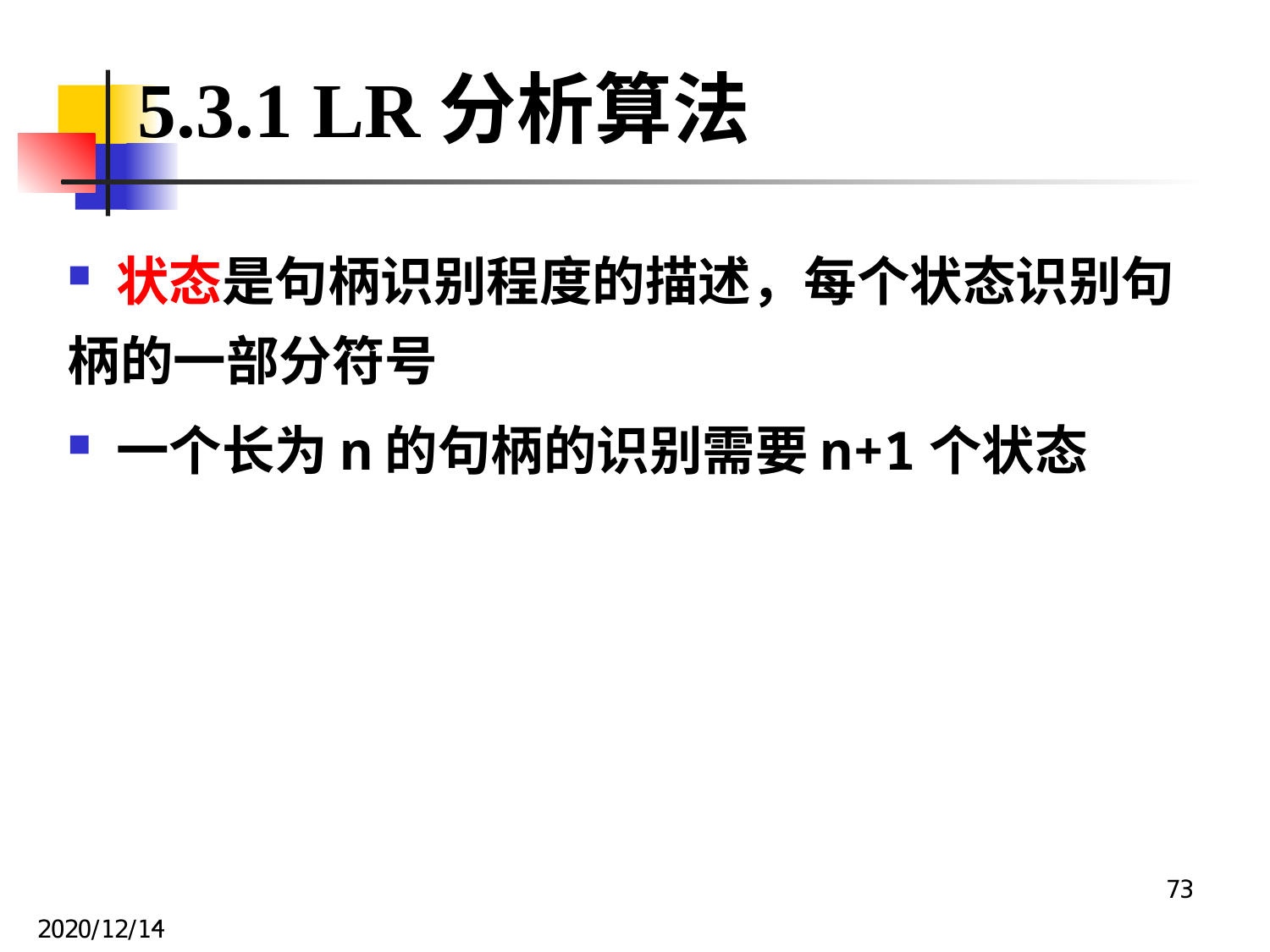

5.3.1 LR分析算法
 状态是句柄识别程度的描述，每个状态识别句柄的一部分符号
 一个长为n的句柄的识别需要n+1个状态
73
2020/12/14